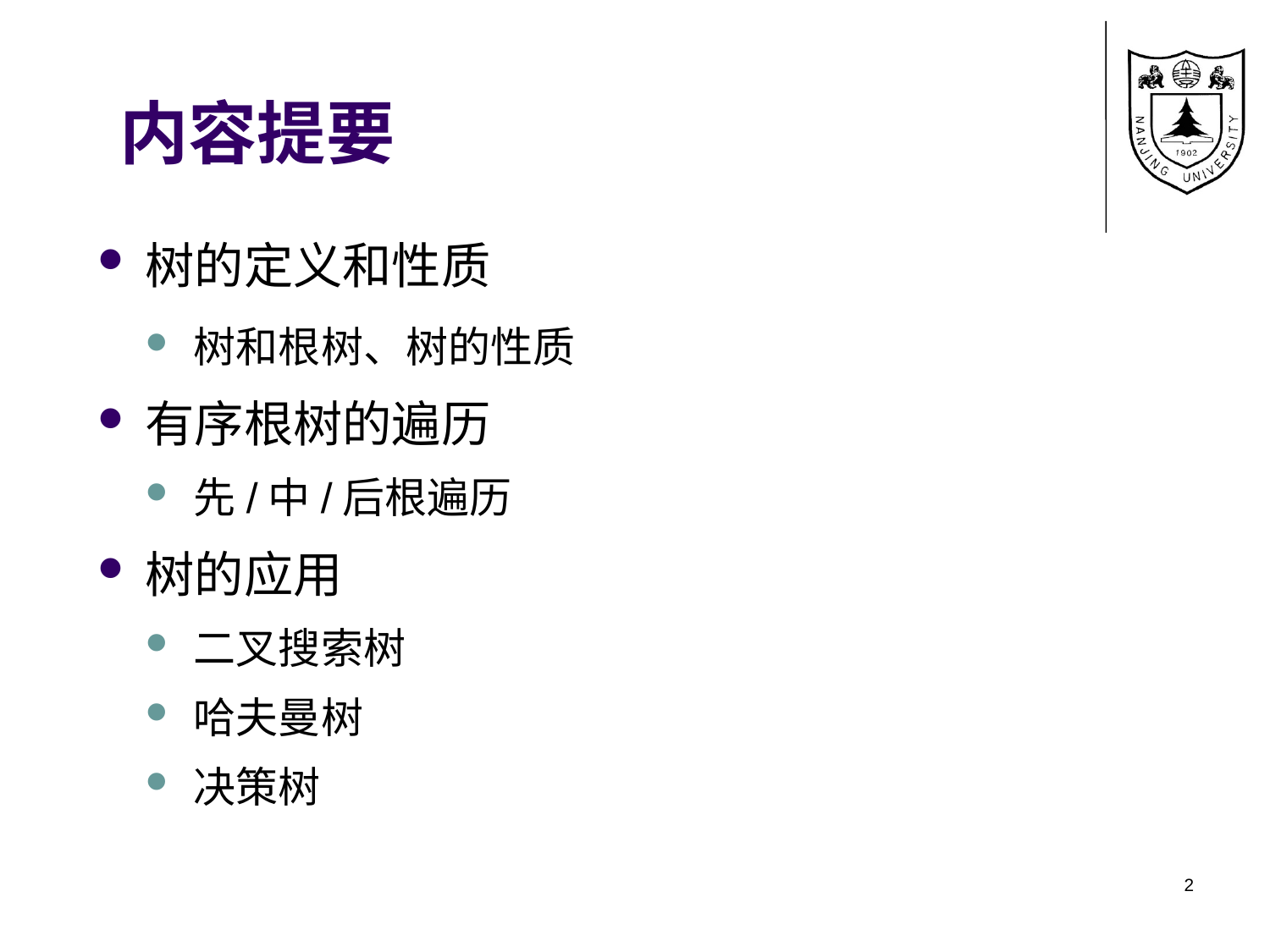

# 内容提要
树的定义和性质
树和根树、树的性质
有序根树的遍历
先/中/后根遍历
树的应用
二叉搜索树
哈夫曼树
决策树

2